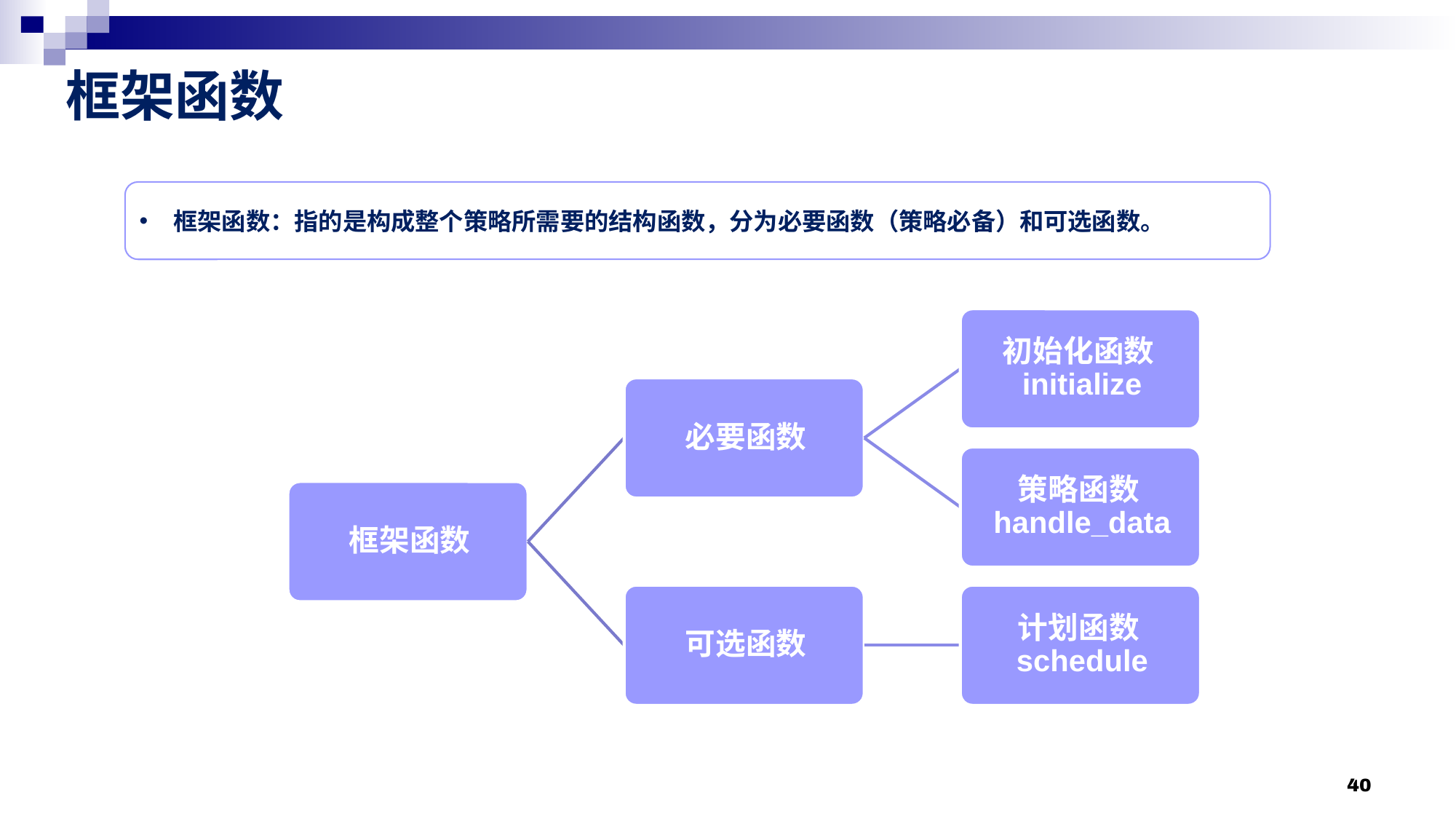

框架函数
框架函数：指的是构成整个策略所需要的结构函数，分为必要函数（策略必备）和可选函数。
框架函数

必要函数

初始化函数initialize

策略函数handle_data

可选函数

计划函数schedule
40